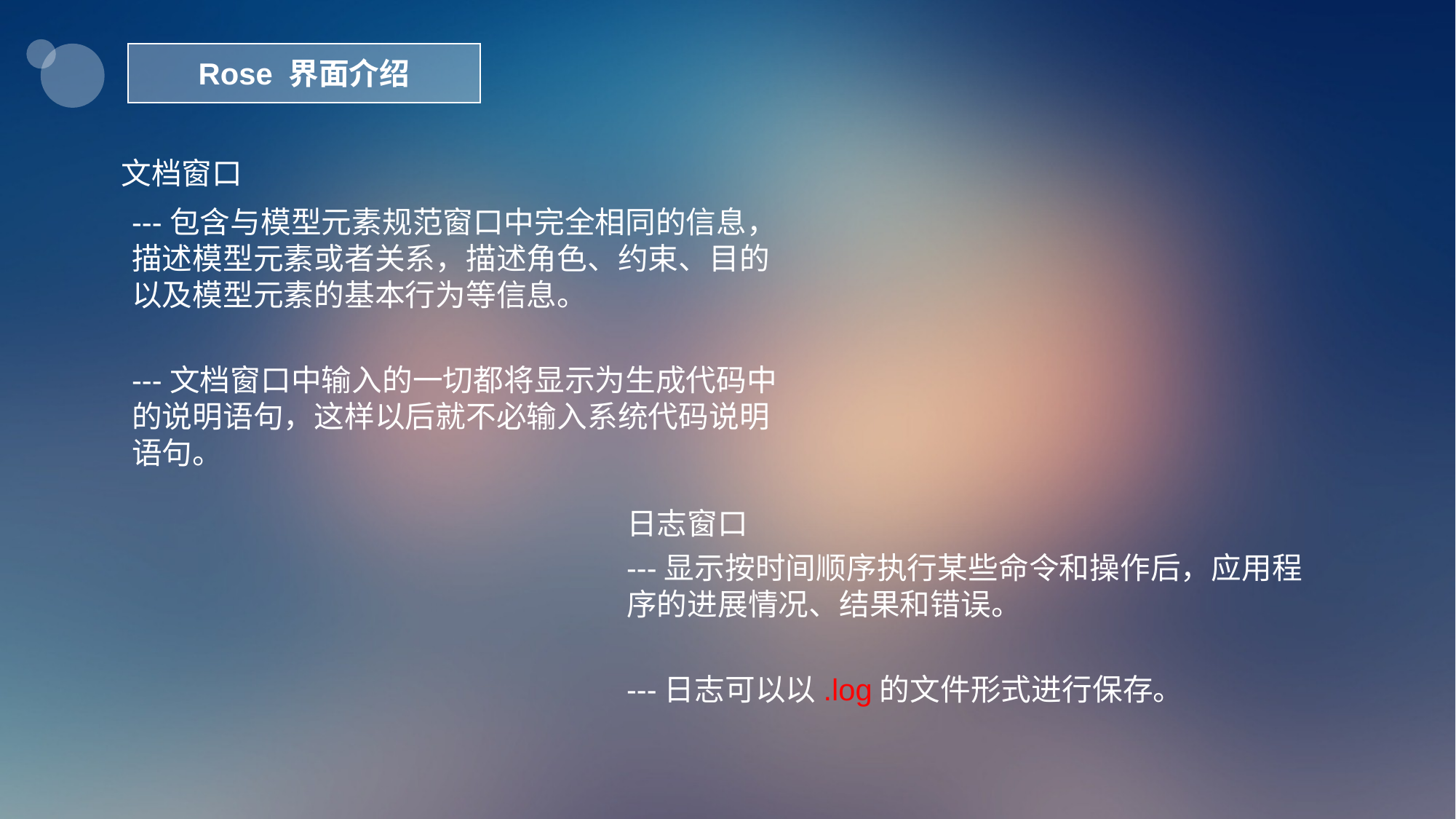

Rose 界面介绍
文档窗口
---包含与模型元素规范窗口中完全相同的信息，描述模型元素或者关系，描述角色、约束、目的以及模型元素的基本行为等信息。

---文档窗口中输入的一切都将显示为生成代码中的说明语句，这样以后就不必输入系统代码说明语句。
日志窗口
---显示按时间顺序执行某些命令和操作后，应用程序的进展情况、结果和错误。

---日志可以以.log的文件形式进行保存。